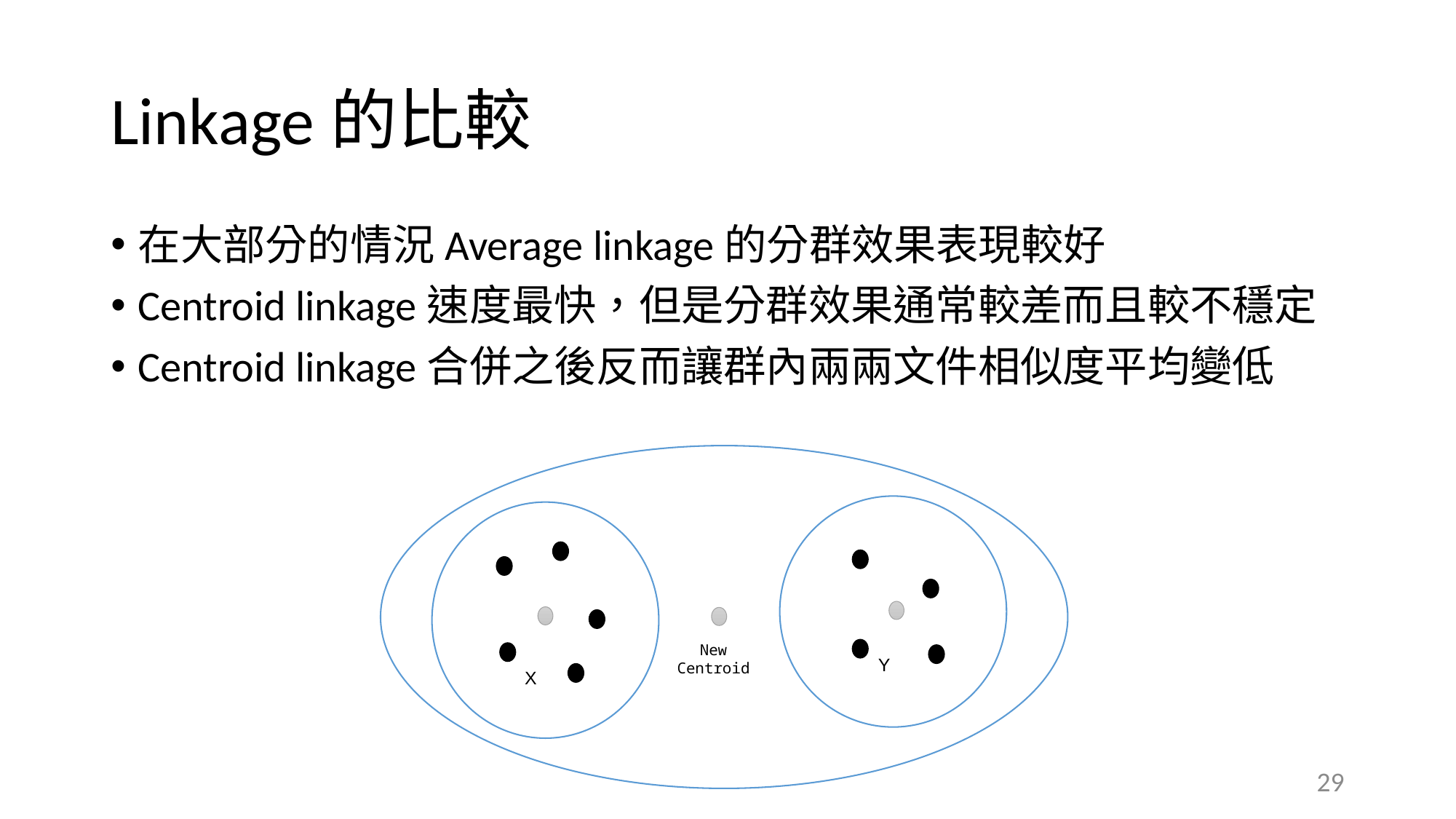

# Linkage的比較
在大部分的情況Average linkage的分群效果表現較好
Centroid linkage速度最快，但是分群效果通常較差而且較不穩定
Centroid linkage合併之後反而讓群內兩兩文件相似度平均變低

New
Centroid

Y
X

29